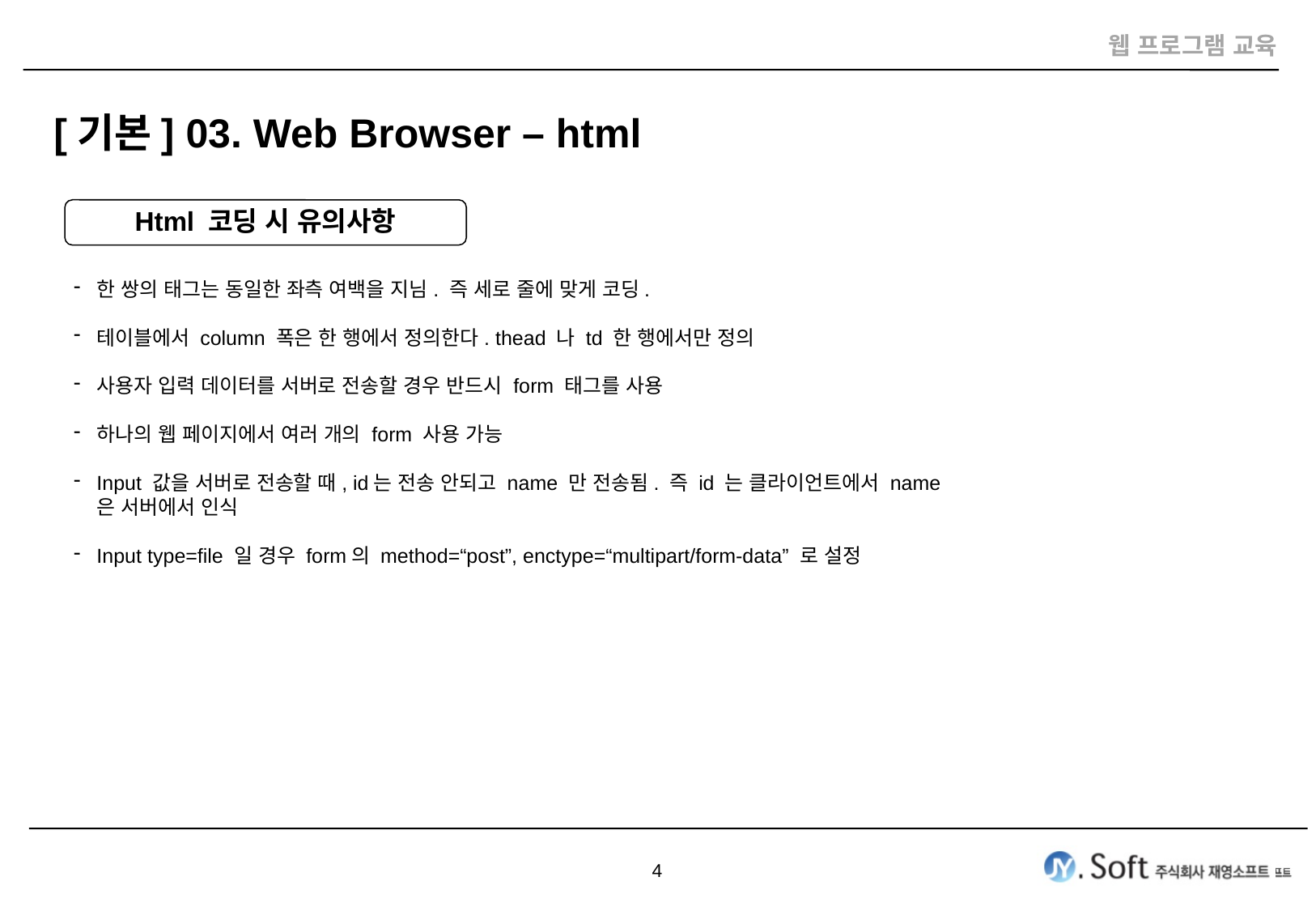

[기본] 03. Web Browser – html
Html 코딩 시 유의사항
한 쌍의 태그는 동일한 좌측 여백을 지님. 즉 세로 줄에 맞게 코딩.

테이블에서 column 폭은 한 행에서 정의한다. thead 나 td 한 행에서만 정의

사용자 입력 데이터를 서버로 전송할 경우 반드시 form 태그를 사용

하나의 웹 페이지에서 여러 개의 form 사용 가능

Input 값을 서버로 전송할 때, id는 전송 안되고 name 만 전송됨. 즉 id 는 클라이언트에서 name 은 서버에서 인식

Input type=file 일 경우 form의 method=“post”, enctype=“multipart/form-data” 로 설정